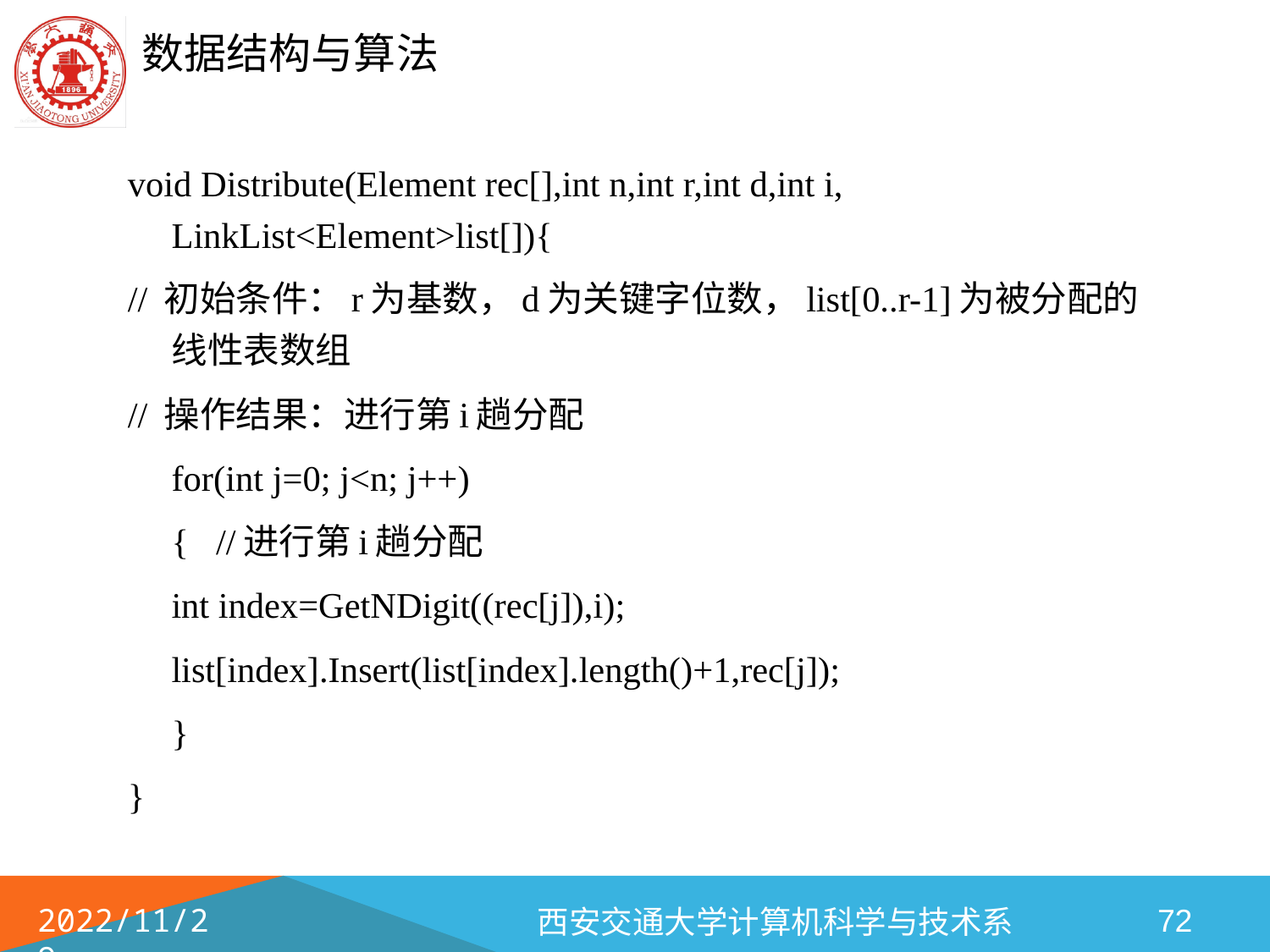

void Distribute(Element rec[],int n,int r,int d,int i, LinkList<Element>list[]){
// 初始条件：r为基数，d为关键字位数，list[0..r-1]为被分配的线性表数组
// 操作结果：进行第i趟分配
	for(int j=0; j<n; j++)
	{   //进行第i趟分配
		int index=GetNDigit((rec[j]),i);
		list[index].Insert(list[index].length()+1,rec[j]);
	}
}